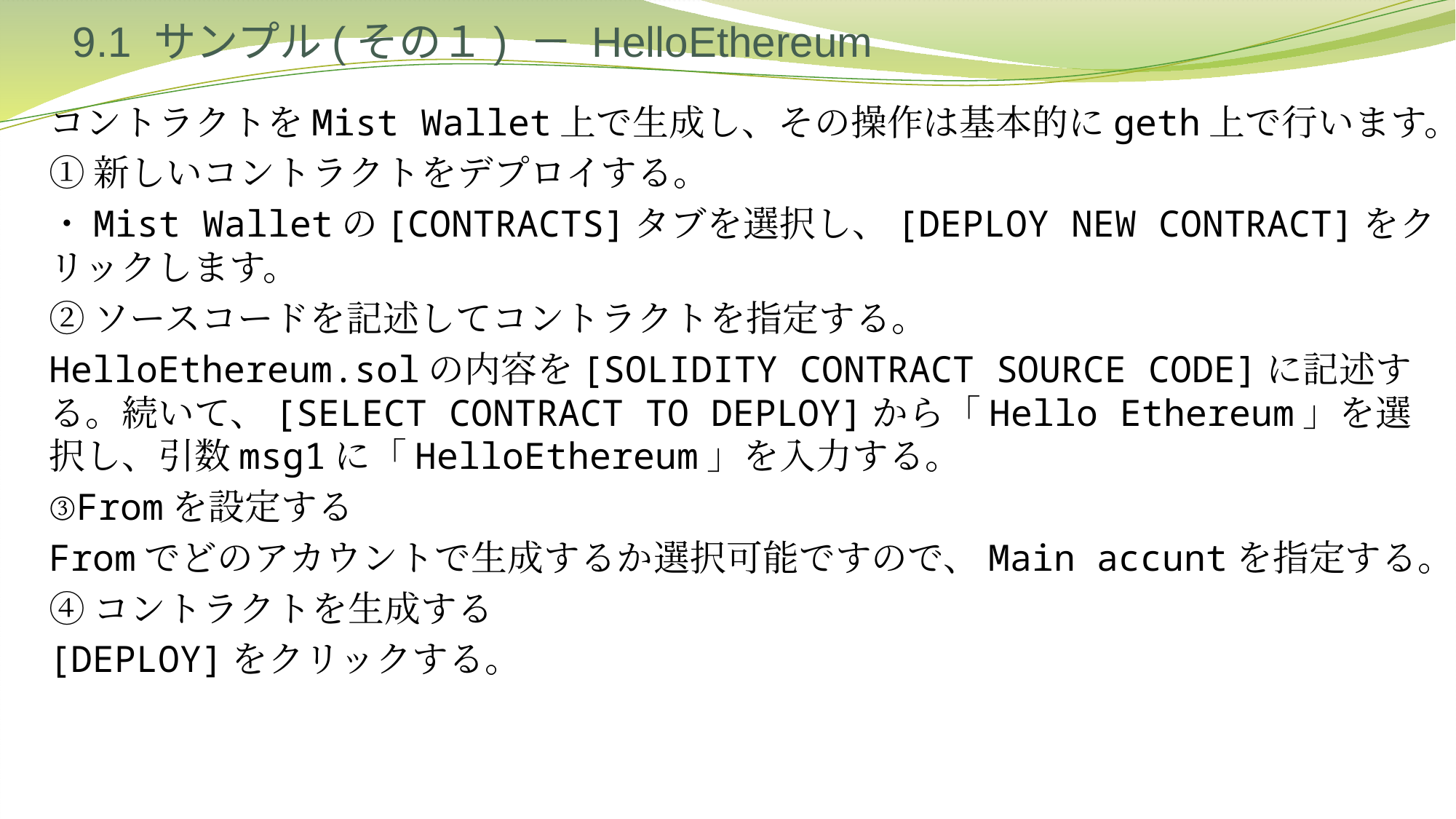

# 9.1 サンプル(その１) － HelloEthereum

コントラクトをMist Wallet上で生成し、その操作は基本的にgeth上で行います。
①新しいコントラクトをデプロイする。
・Mist Walletの[CONTRACTS]タブを選択し、[DEPLOY NEW CONTRACT]をクリックします。
②ソースコードを記述してコントラクトを指定する。
HelloEthereum.solの内容を[SOLIDITY CONTRACT SOURCE CODE]に記述する。続いて、[SELECT CONTRACT TO DEPLOY]から「Hello Ethereum」を選択し、引数msg1に「HelloEthereum」を入力する。
③Fromを設定する
Fromでどのアカウントで生成するか選択可能ですので、Main accuntを指定する。
④コントラクトを生成する
[DEPLOY]をクリックする。